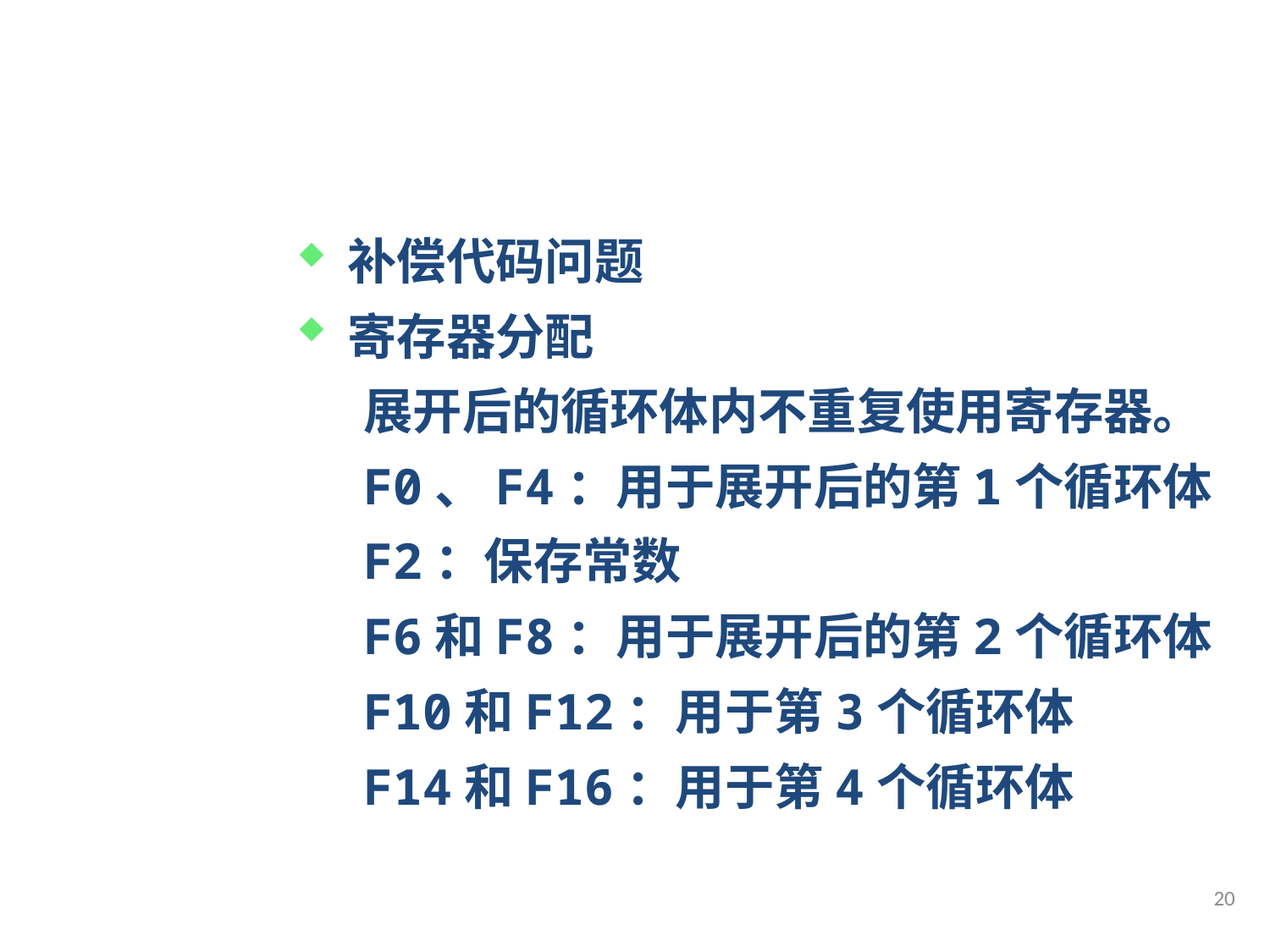

补偿代码问题
寄存器分配
展开后的循环体内不重复使用寄存器。
F0、F4：用于展开后的第1个循环体
F2：保存常数
F6和F8：用于展开后的第2个循环体
F10和F12：用于第3个循环体
F14和F16：用于第4个循环体
20